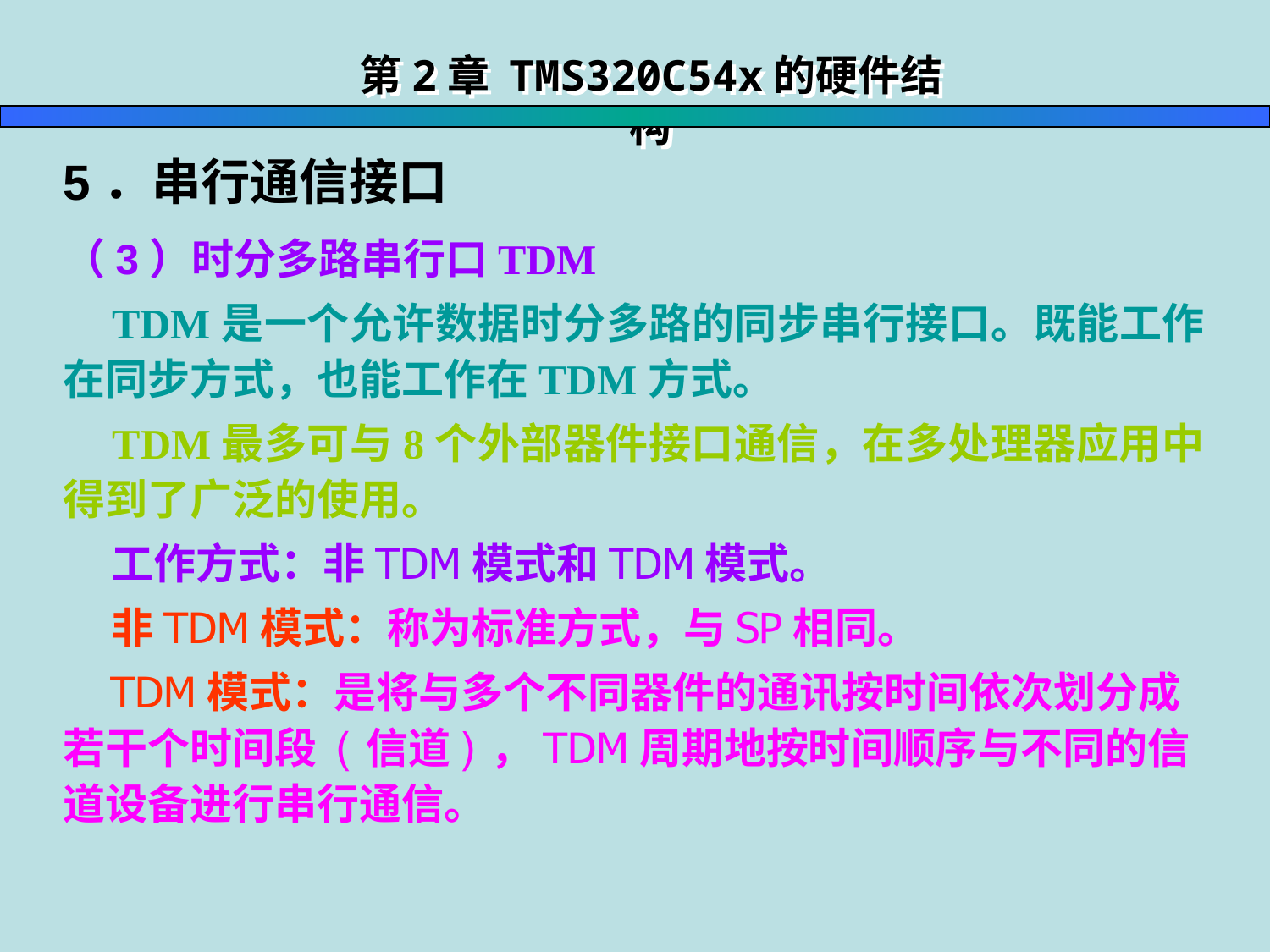

第2章 TMS320C54x的硬件结构

5．串行通信接口
（3）时分多路串行口TDM
    TDM是一个允许数据时分多路的同步串行接口。既能工作在同步方式，也能工作在TDM方式。
    TDM最多可与8个外部器件接口通信，在多处理器应用中得到了广泛的使用。
    工作方式：非TDM模式和TDM模式。
    非TDM模式：称为标准方式，与SP相同。
    TDM模式：是将与多个不同器件的通讯按时间依次划分成若干个时间段 (信道)，TDM周期地按时间顺序与不同的信道设备进行串行通信。
119